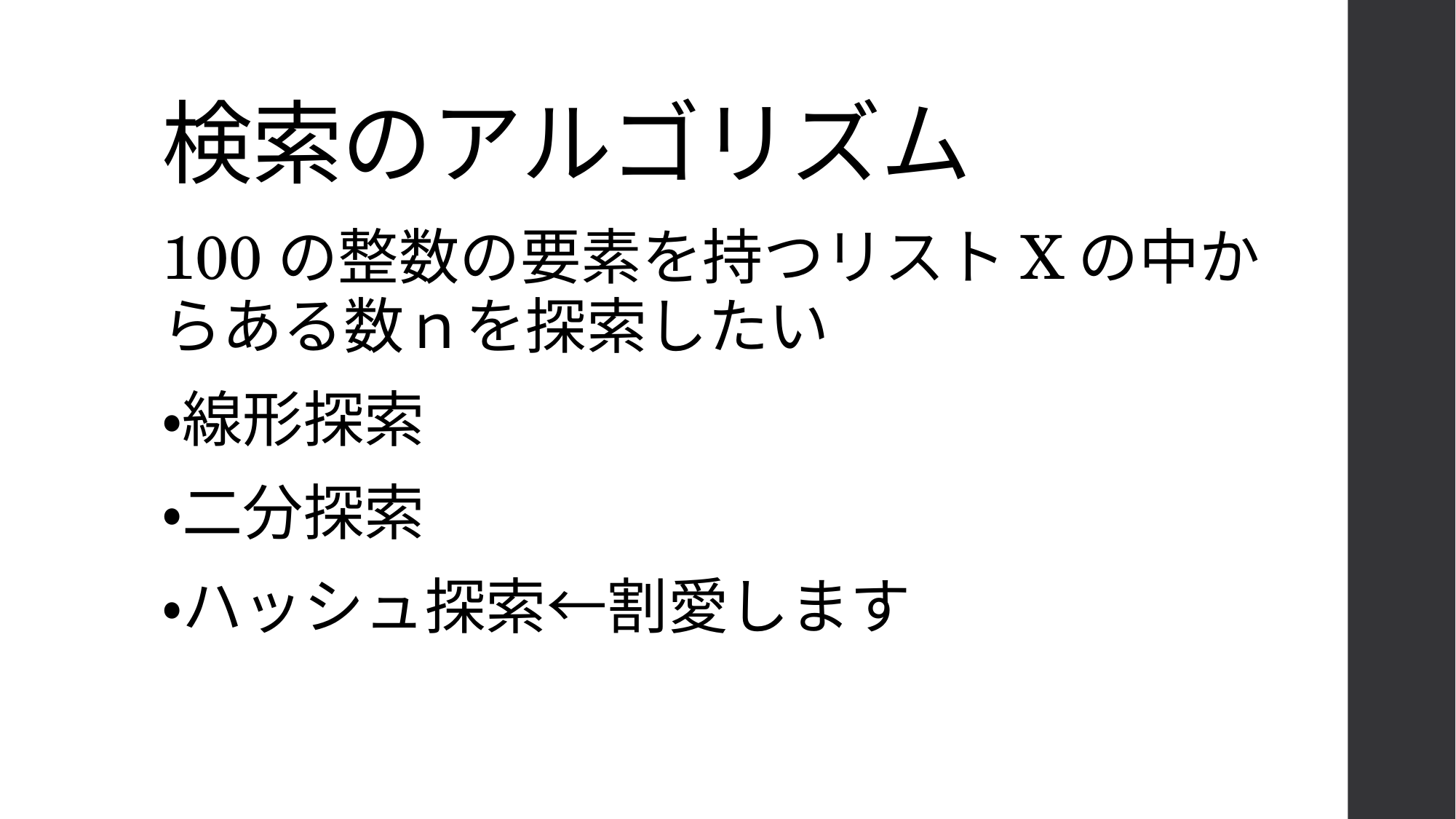

# 検索のアルゴリズム
100の整数の要素を持つリストXの中からある数ｎを探索したい
・線形探索
・二分探索
・ハッシュ探索←割愛します